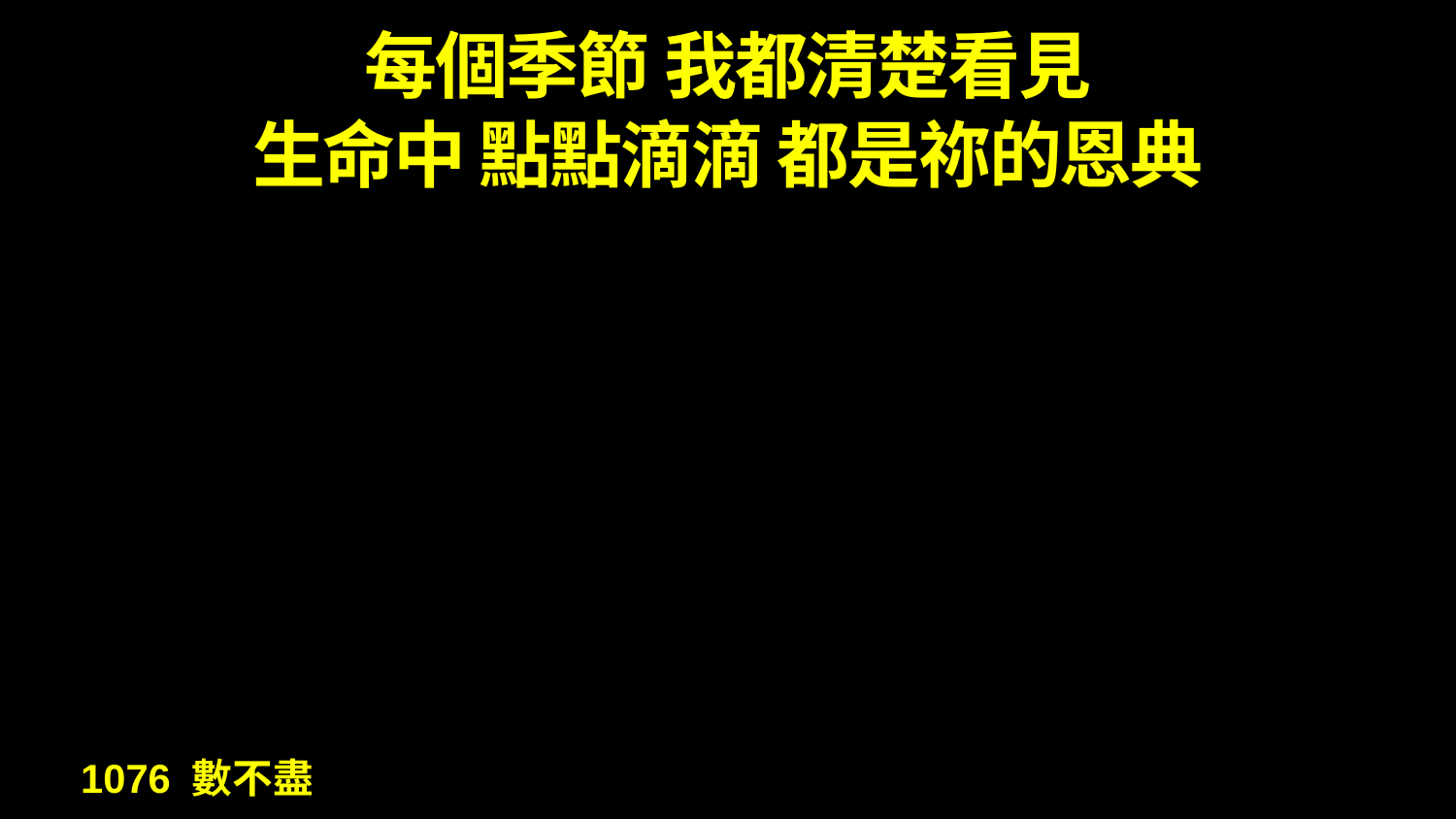

# 每個季節 我都清楚看見 生命中 點點滴滴 都是祢的恩典
1076 數不盡